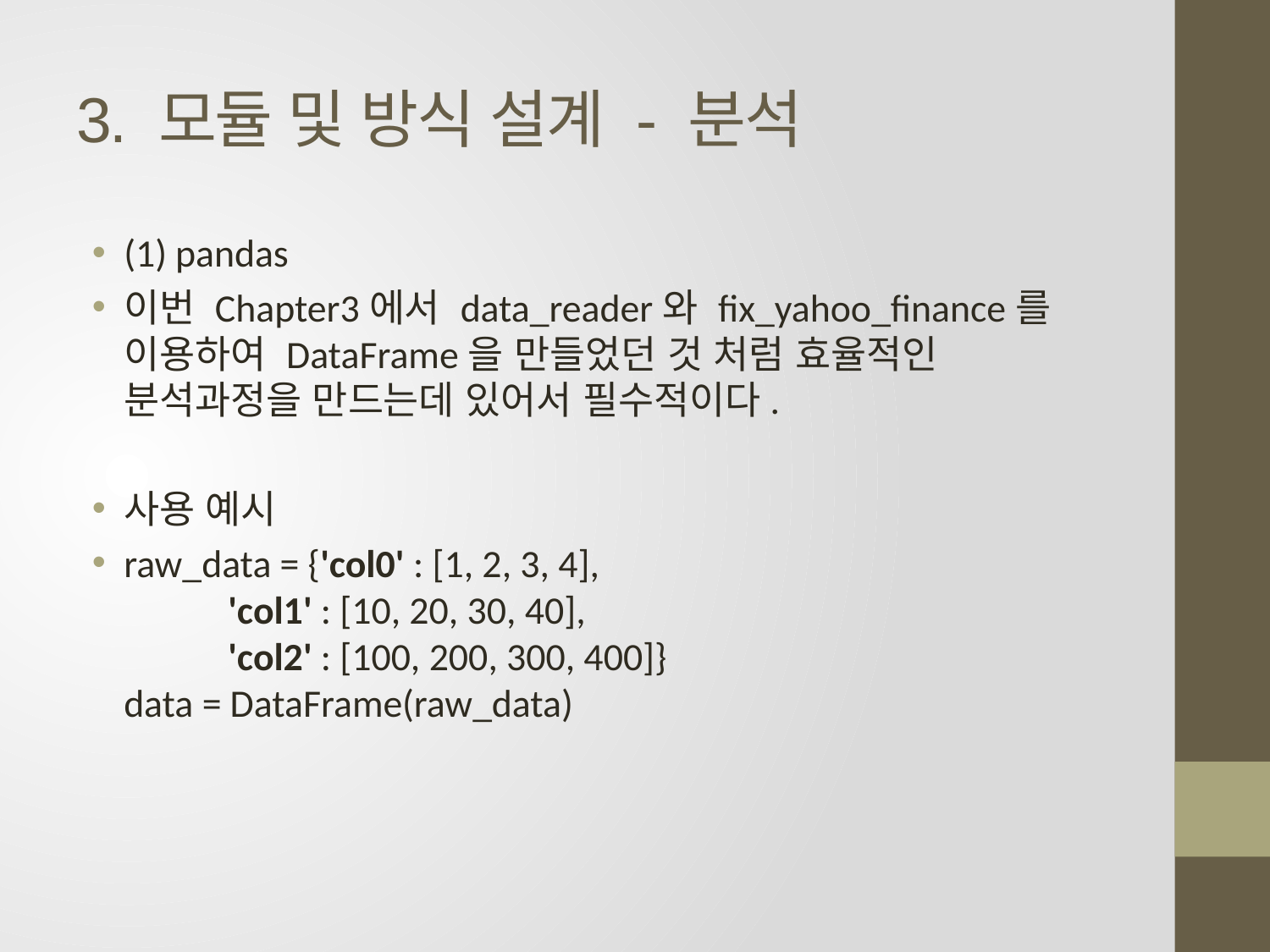

# 3. 모듈 및 방식 설계 - 분석
(1) pandas
이번 Chapter3에서 data_reader와 fix_yahoo_finance를 이용하여 DataFrame을 만들었던 것 처럼 효율적인 분석과정을 만드는데 있어서 필수적이다.

사용 예시
raw_data = {'col0' : [1, 2, 3, 4],
            'col1' : [10, 20, 30, 40],
            'col2' : [100, 200, 300, 400]}
data = DataFrame(raw_data)